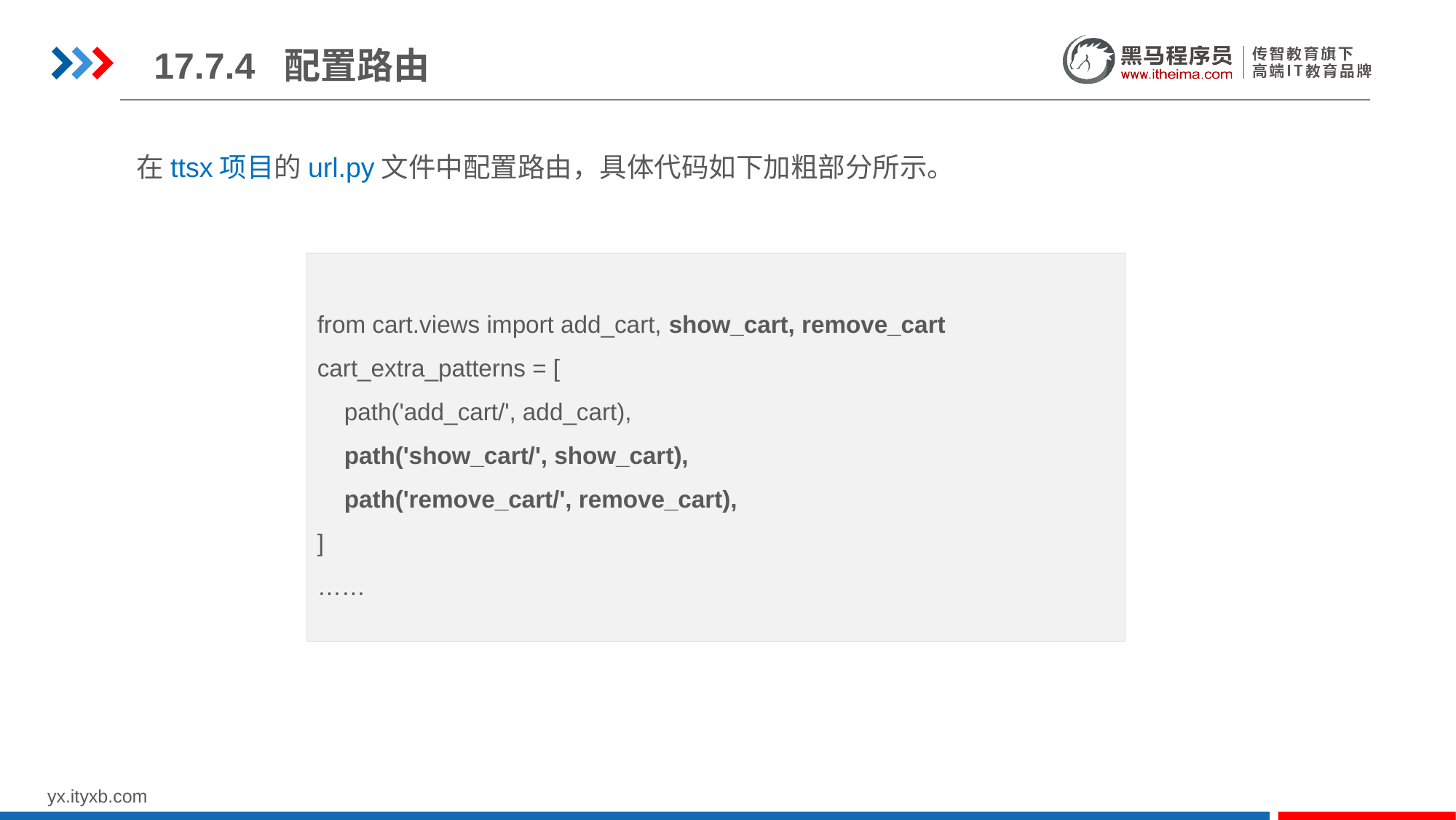

17.7.4  配置路由
在ttsx项目的url.py文件中配置路由，具体代码如下加粗部分所示。
from cart.views import add_cart, show_cart, remove_cart
cart_extra_patterns = [
    path('add_cart/', add_cart),
    path('show_cart/', show_cart),
    path('remove_cart/', remove_cart),
]
……